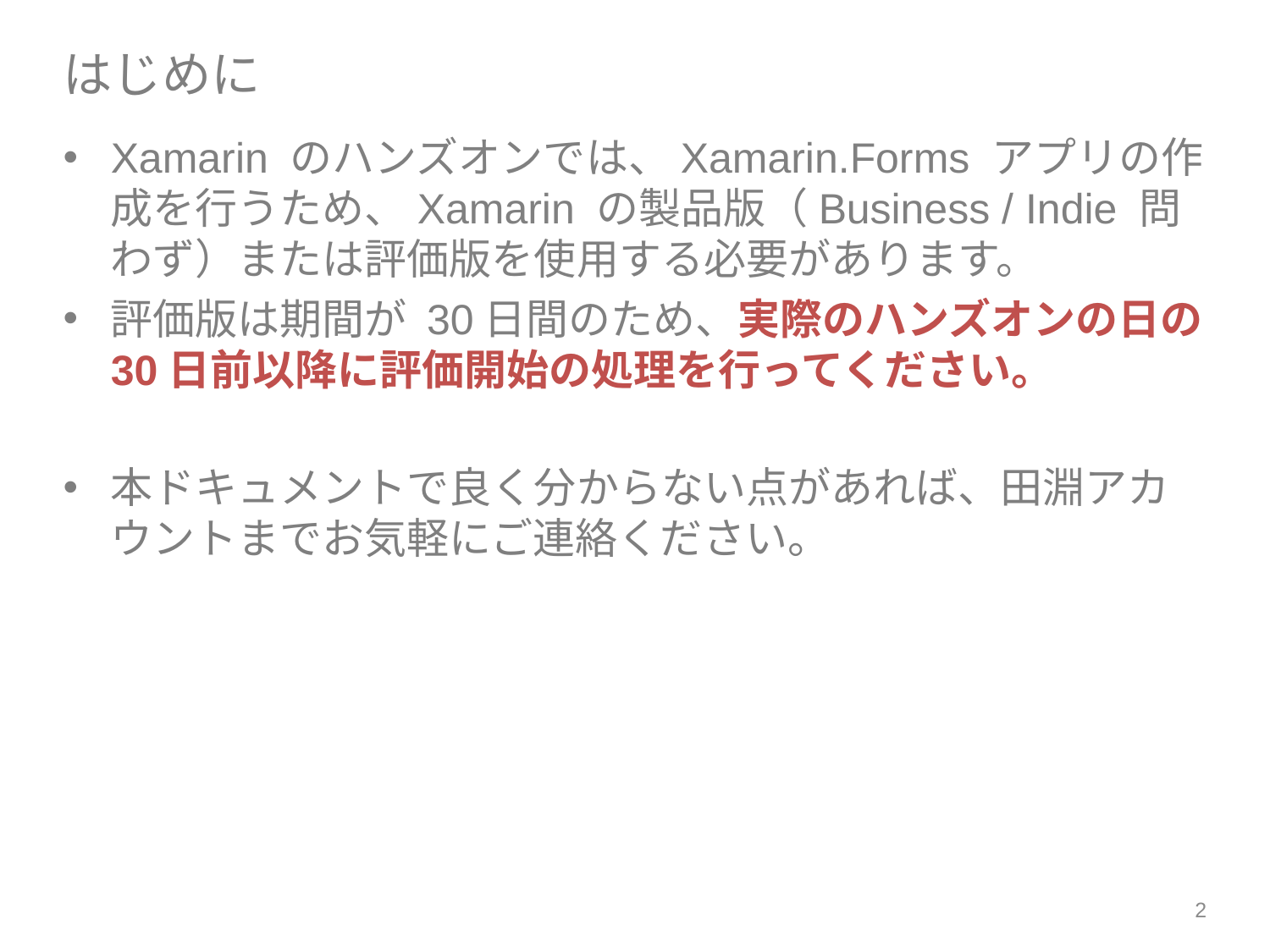

# はじめに
Xamarin のハンズオンでは、Xamarin.Forms アプリの作成を行うため、Xamarin の製品版（Business / Indie 問わず）または評価版を使用する必要があります。
評価版は期間が 30日間のため、実際のハンズオンの日の 30日前以降に評価開始の処理を行ってください。

本ドキュメントで良く分からない点があれば、田淵アカウントまでお気軽にご連絡ください。
2